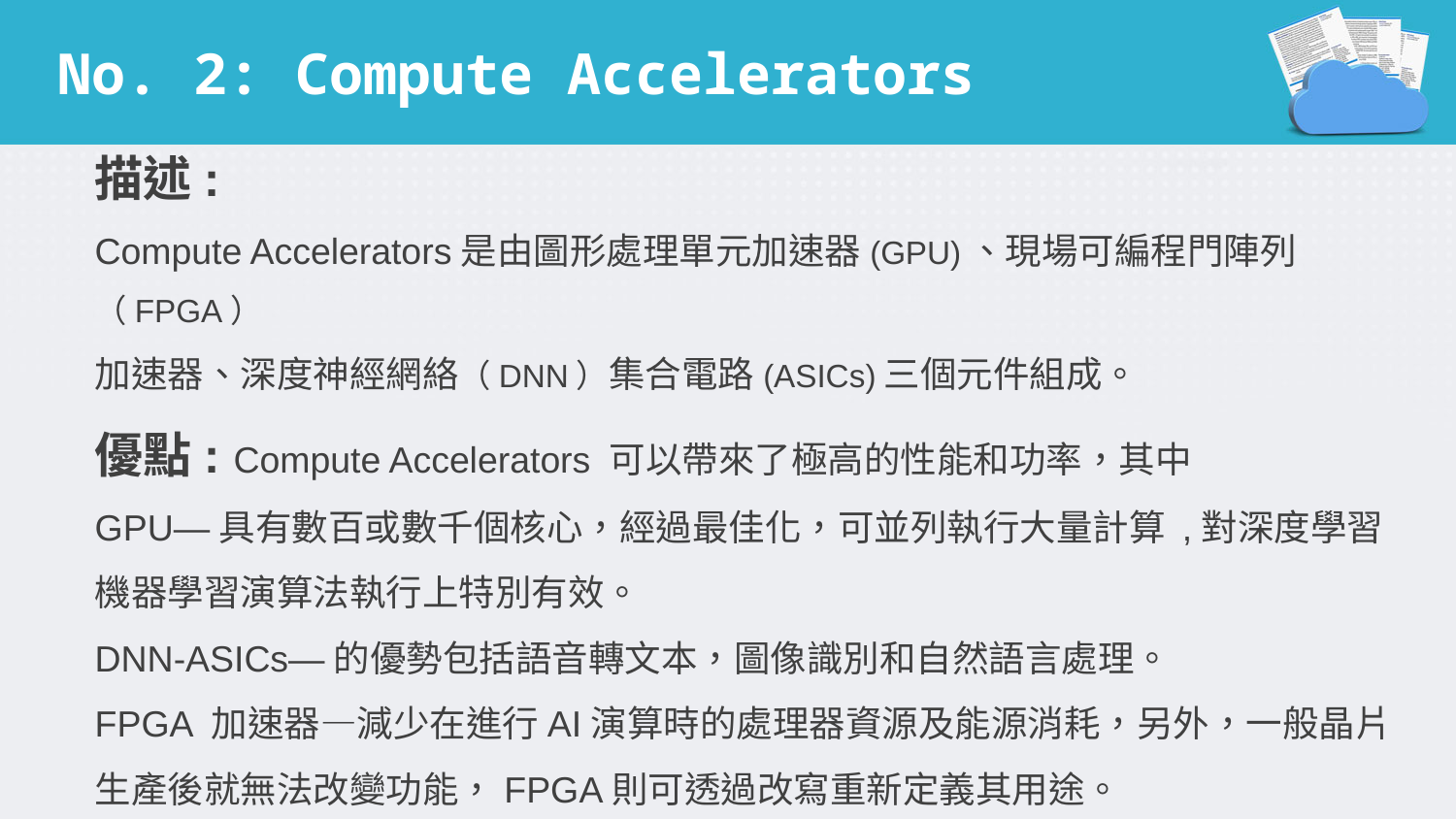

# No. 2: Compute Accelerators
描述:
Compute Accelerators是由圖形處理單元加速器(GPU)、現場可編程門陣列（FPGA）
加速器、深度神經網絡（DNN）集合電路(ASICs)三個元件組成。
優點: Compute Accelerators 可以帶來了極高的性能和功率，其中
GPU—具有數百或數千個核心，經過最佳化，可並列執行大量計算 ,對深度學習機器學習演算法執行上特別有效。
DNN-ASICs—的優勢包括語音轉文本，圖像識別和自然語言處理。
FPGA 加速器—減少在進行AI演算時的處理器資源及能源消耗，另外，一般晶片生產後就無法改變功能，FPGA則可透過改寫重新定義其用途。
敏捷性和生產率的提高。他們通過分析IT和業務數據，從而獲得收益

■

關於用戶交互，業務活動和支持IT系統行為的見解。

服務改善和成本降低。他們通過大大節省時間和精力來做到這一點

■

確定正常運行時間和性能問題的原因。行為預測通知

預測可以支持資源優化工作。

風險緩解。他們通過分析監視，配置和服務台數據來做到這一點。他們

■

從操作和安全角度識別異常。

競爭差異/破壞。他們通過對市場的快速響應來做到這一點

和基於機器的班次分析得出的最終用戶需求。